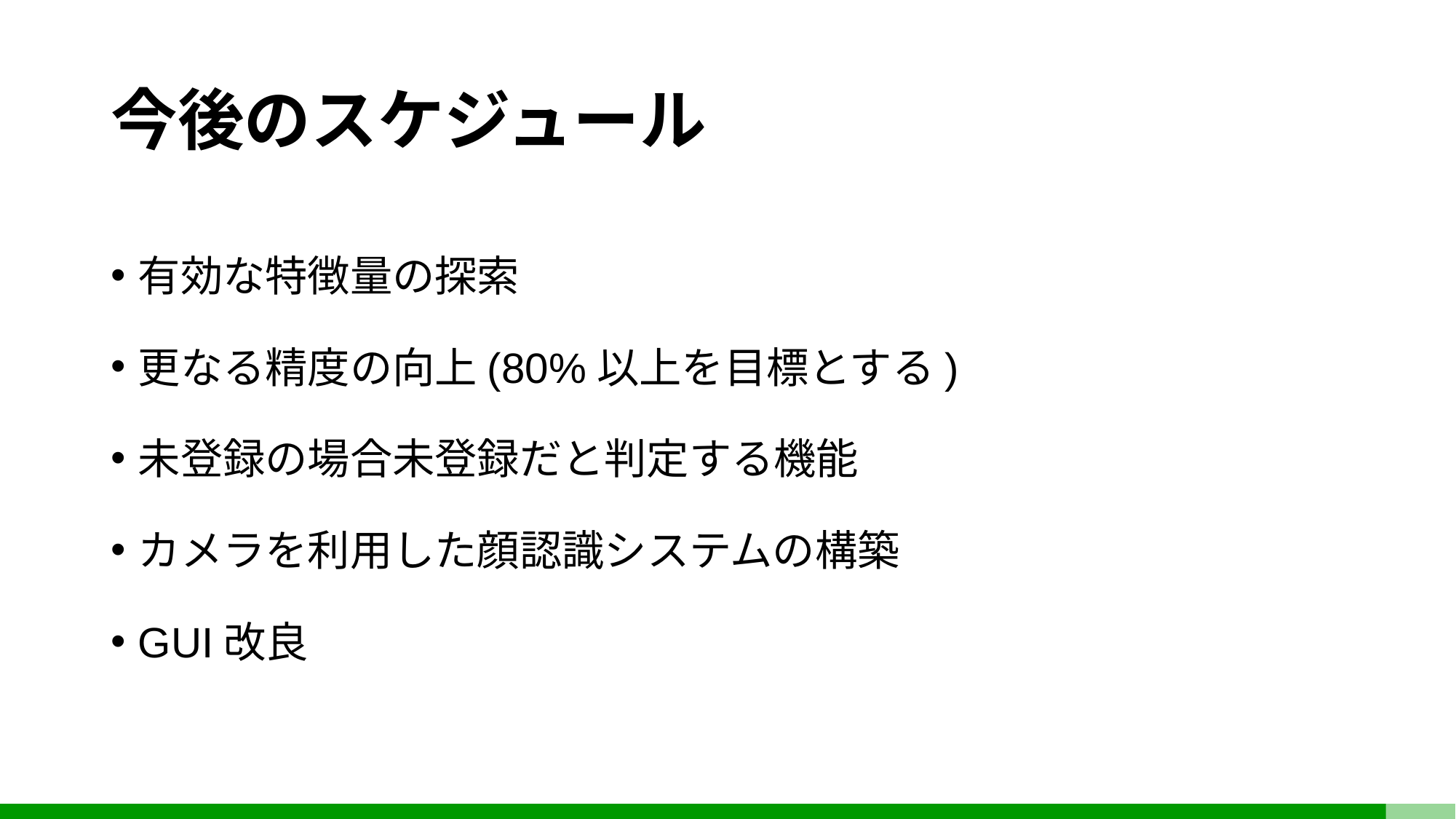

# 今後のスケジュール
有効な特徴量の探索
更なる精度の向上(80%以上を目標とする)
未登録の場合未登録だと判定する機能
カメラを利用した顔認識システムの構築
GUI改良